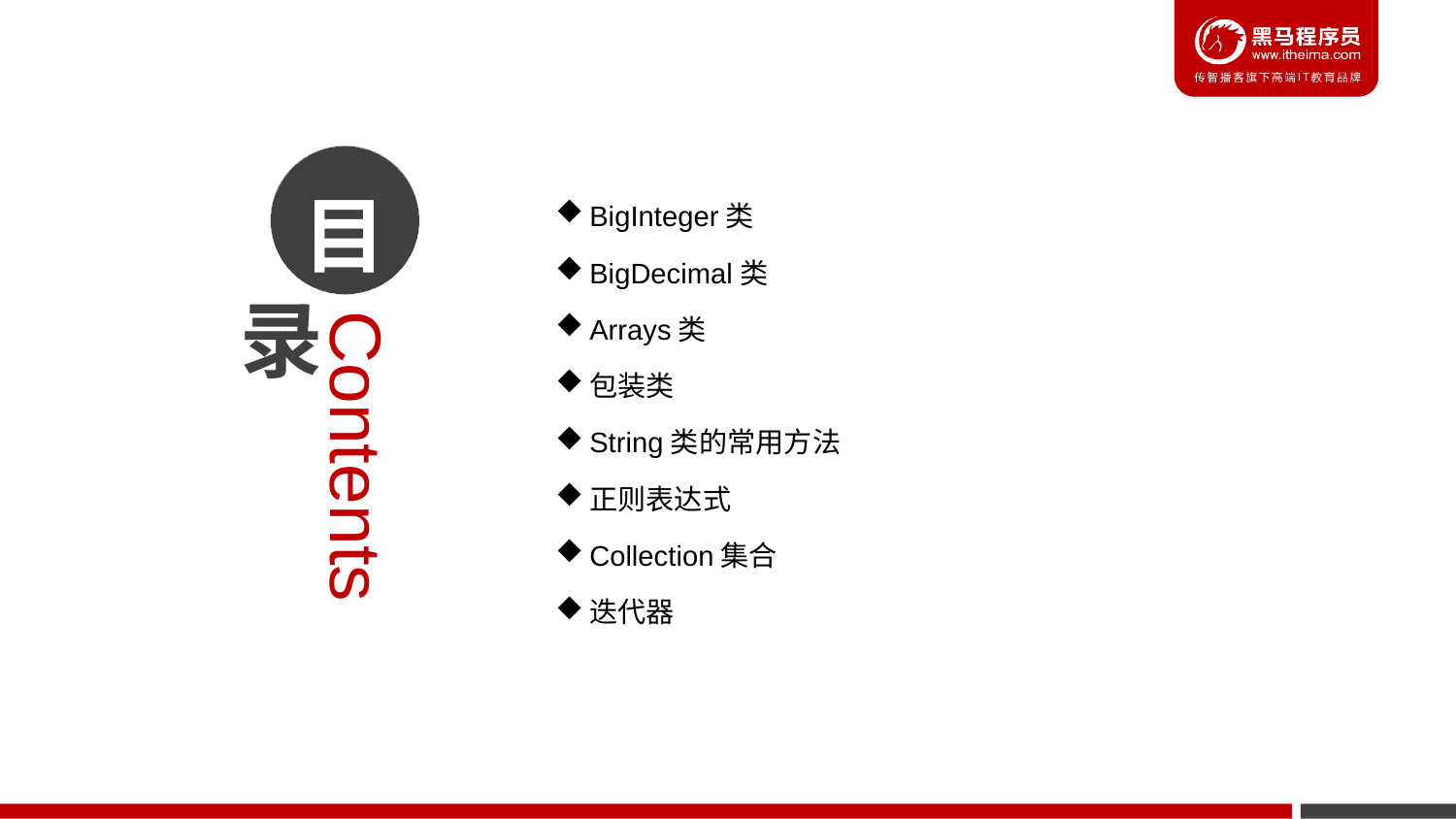

BigInteger类
BigDecimal类
Arrays类
包装类
String类的常用方法
正则表达式
Collection集合
迭代器